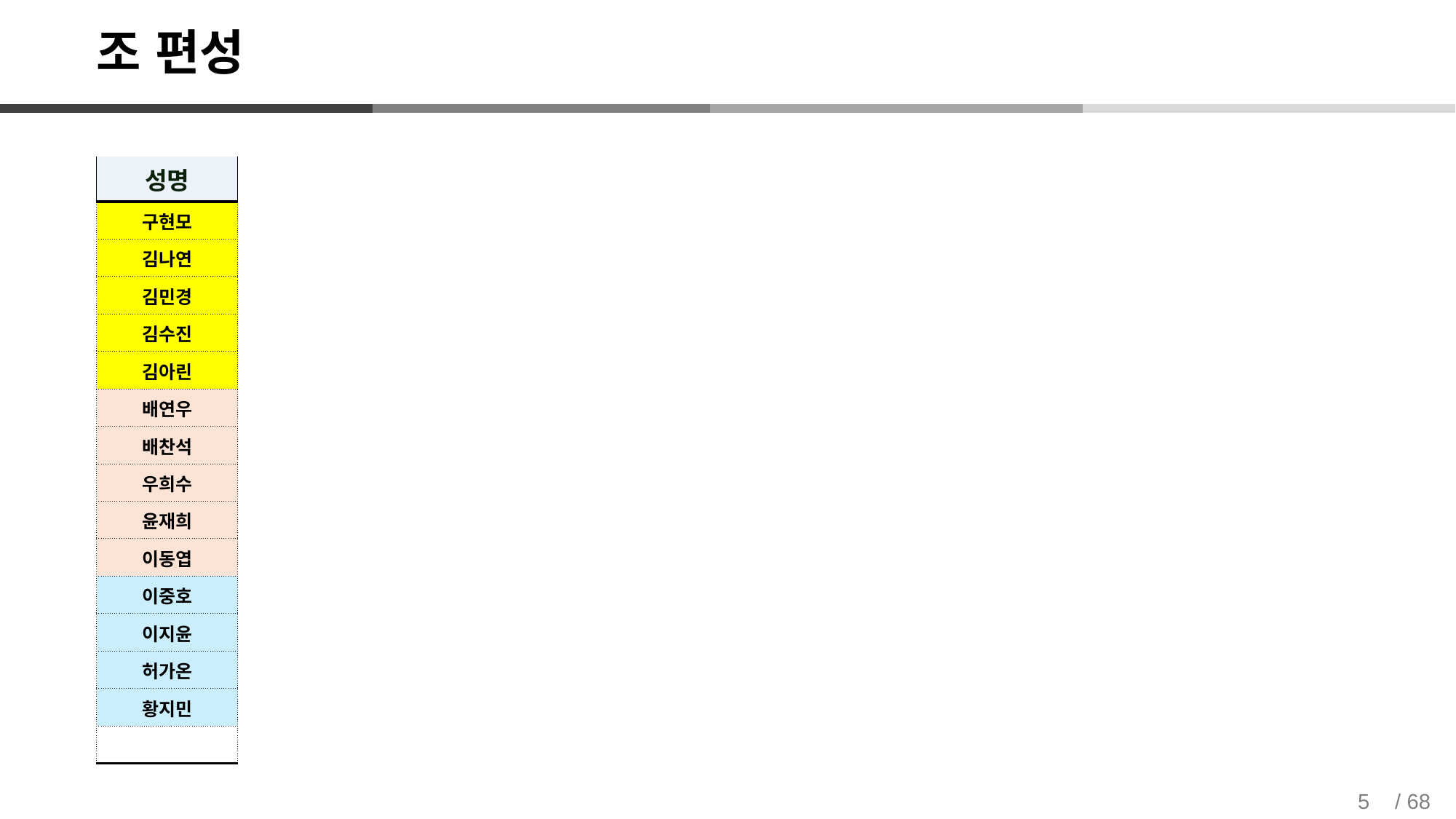

# 조 편성
| 성명 |
| --- |
| 구현모 |
| 김나연 |
| 김민경 |
| 김수진 |
| 김아린 |
| 배연우 |
| 배찬석 |
| 우희수 |
| 윤재희 |
| 이동엽 |
| 이중호 |
| 이지윤 |
| 허가온 |
| 황지민 |
|  |